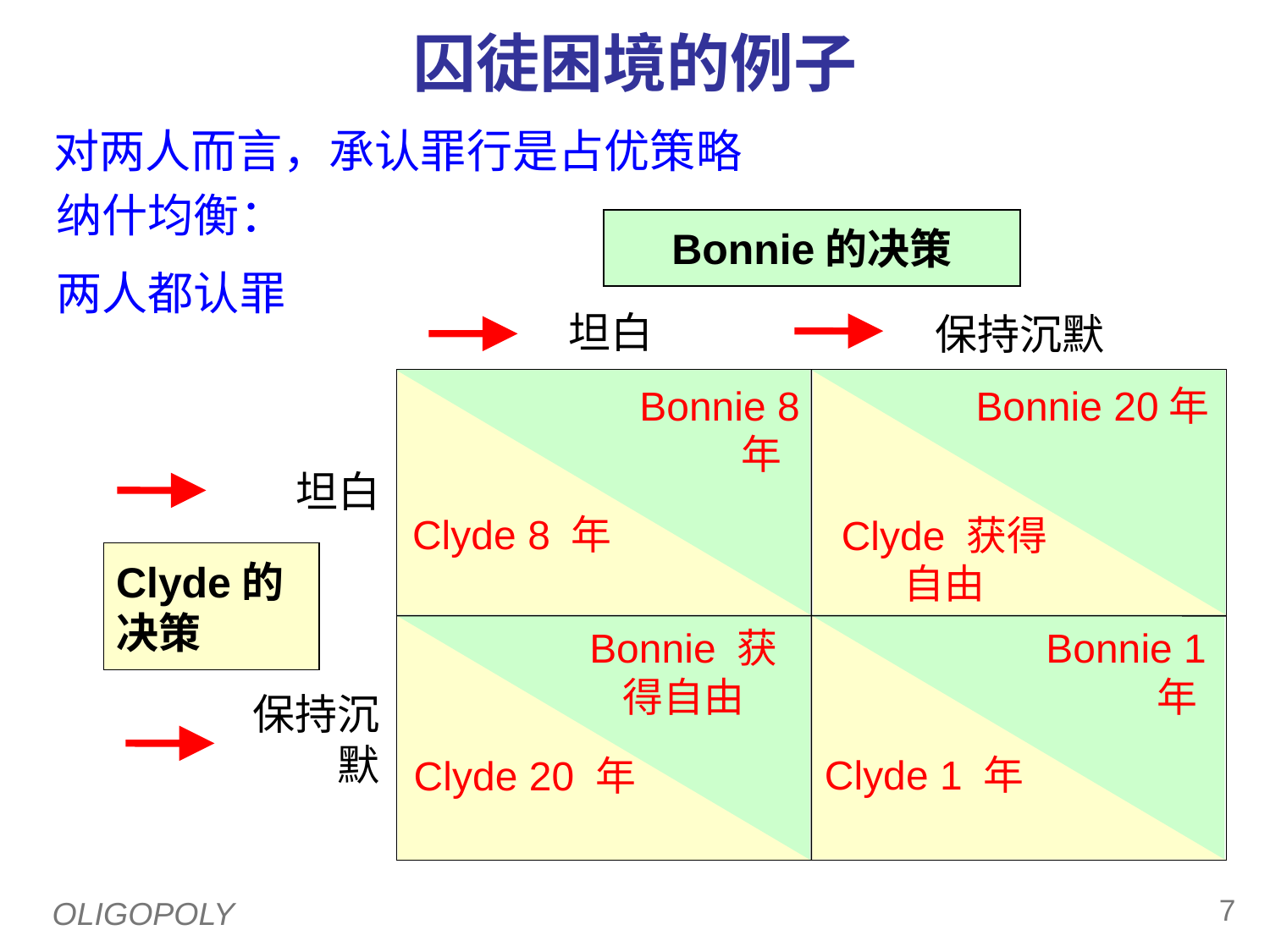

囚徒困境的例子
0
对两人而言，承认罪行是占优策略
纳什均衡：
两人都认罪
Bonnie的决策
坦白
保持沉默

Bonnie 8 年
Bonnie 20年
坦白

Clyde 8 年
Clyde 获得自由
Clyde的决策
Bonnie 获得自由
Bonnie 1 年
保持沉默
Clyde 1 年

Clyde 20 年
7
OLIGOPOLY